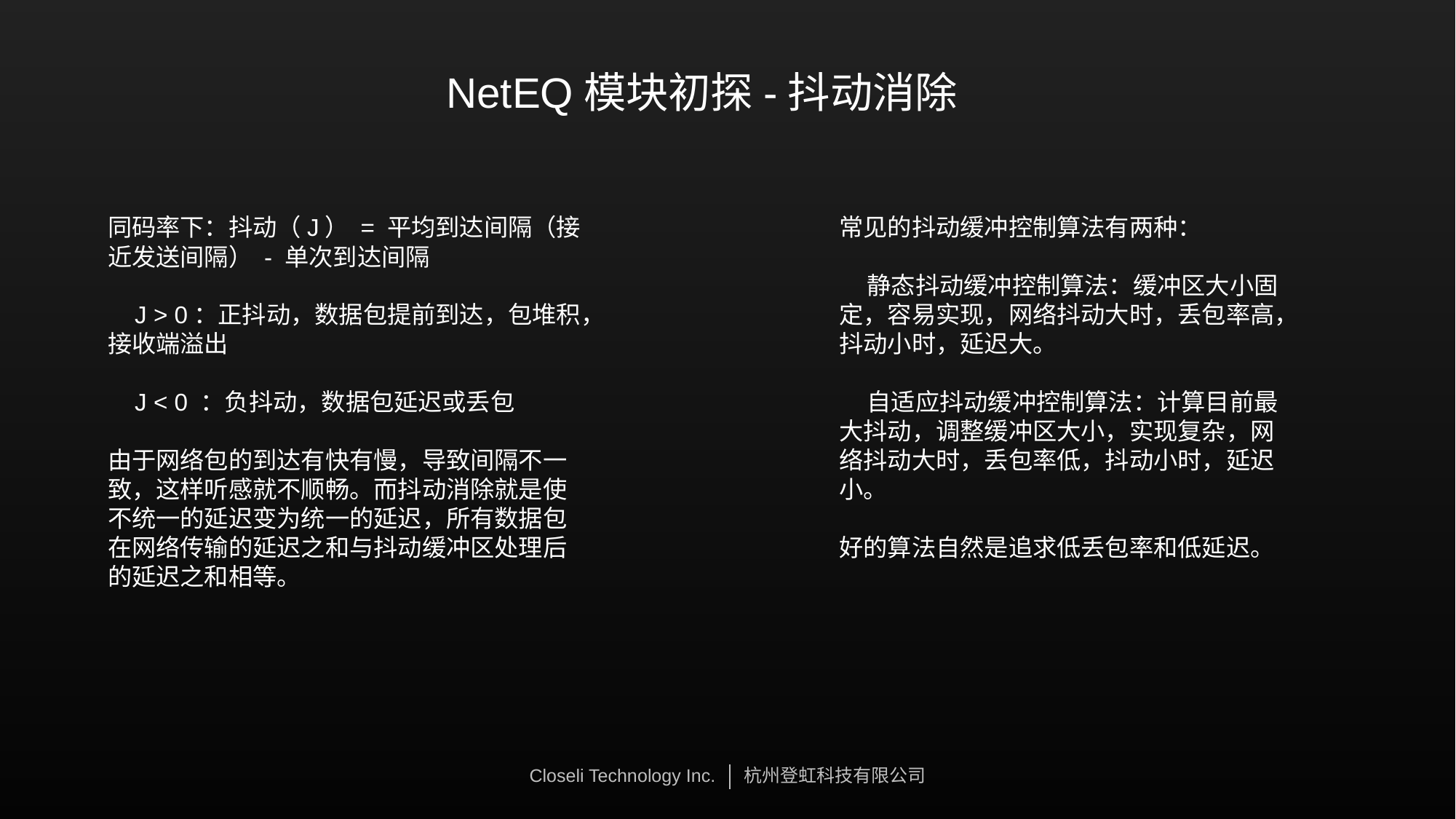

NetEQ模块初探-抖动消除
同码率下：抖动（J） = 平均到达间隔（接近发送间隔） - 单次到达间隔

    J > 0：正抖动，数据包提前到达，包堆积，接收端溢出

    J < 0 ：负抖动，数据包延迟或丢包

由于网络包的到达有快有慢，导致间隔不一致，这样听感就不顺畅。而抖动消除就是使不统一的延迟变为统一的延迟，所有数据包在网络传输的延迟之和与抖动缓冲区处理后的延迟之和相等。
常见的抖动缓冲控制算法有两种：

    静态抖动缓冲控制算法：缓冲区大小固定，容易实现，网络抖动大时，丢包率高，抖动小时，延迟大。

    自适应抖动缓冲控制算法：计算目前最大抖动，调整缓冲区大小，实现复杂，网络抖动大时，丢包率低，抖动小时，延迟小。

好的算法自然是追求低丢包率和低延迟。
9